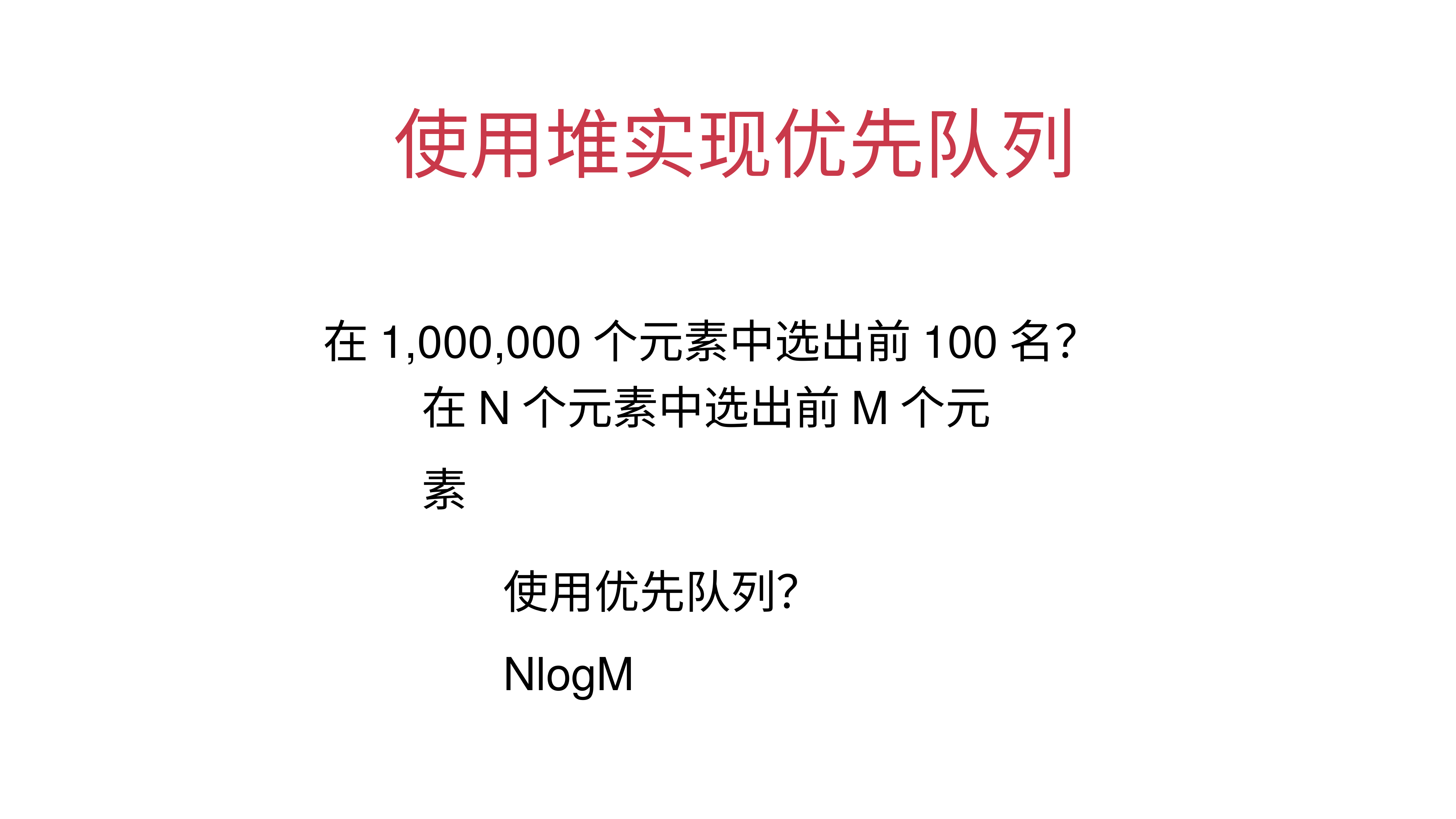

# 使用堆实现优先队列
在1,000,000个元素中选出前100名？
在N个元素中选出前M个元素
使用优先队列？ NlogM